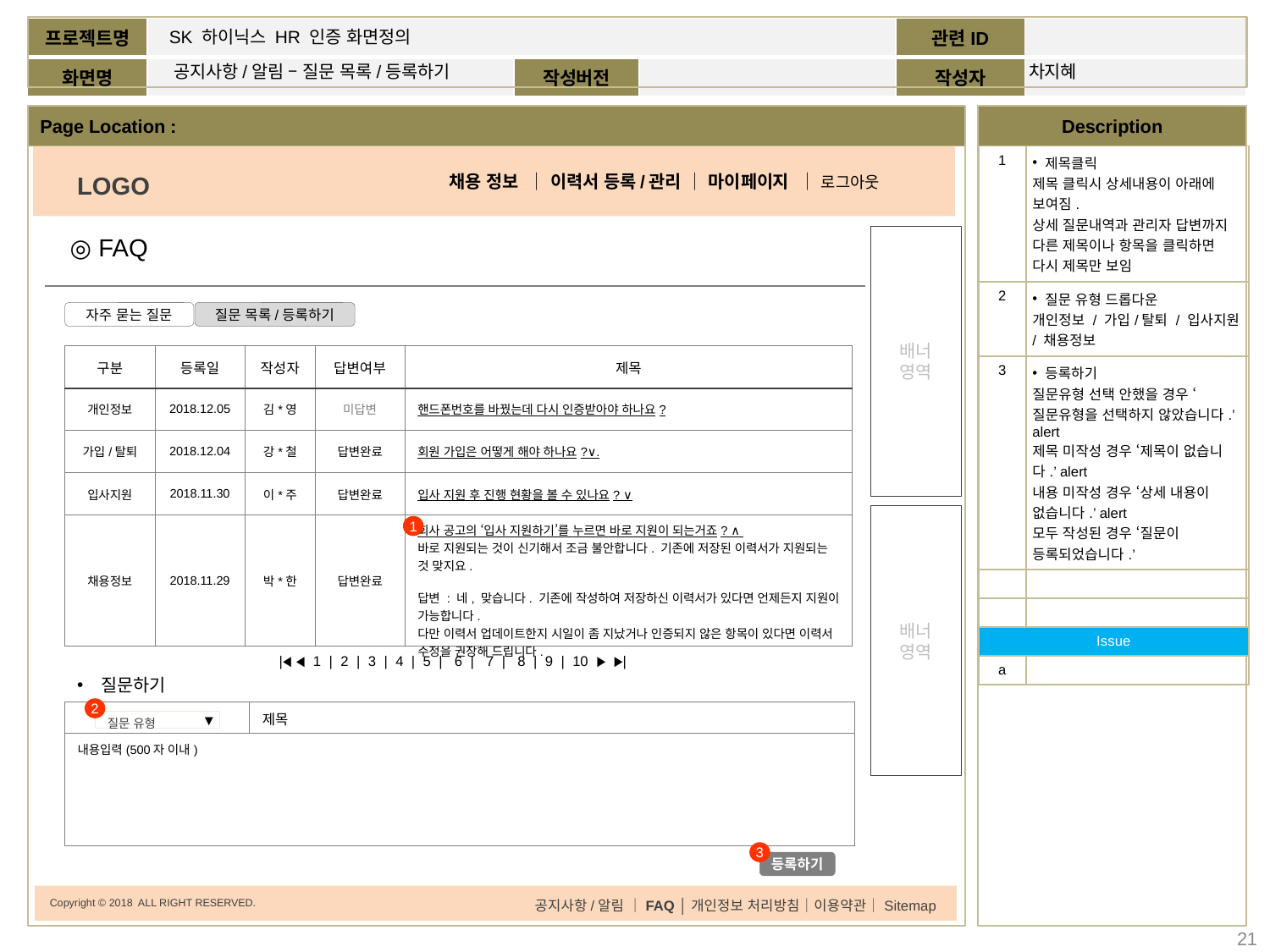

SK 하이닉스 HR 인증 화면정의
공지사항/알림 – 질문 목록/등록하기
차지혜
| 1 | 제목클릭 제목 클릭시 상세내용이 아래에 보여짐. 상세 질문내역과 관리자 답변까지 다른 제목이나 항목을 클릭하면 다시 제목만 보임 |
| --- | --- |
| 2 | 질문 유형 드롭다운 개인정보 / 가입/탈퇴 / 입사지원 / 채용정보 |
| 3 | 등록하기 질문유형 선택 안했을 경우 ‘질문유형을 선택하지 않았습니다.’ alert 제목 미작성 경우 ‘제목이 없습니다.’ alert 내용 미작성 경우 ‘상세 내용이 없습니다.’ alert 모두 작성된 경우 ‘질문이 등록되었습니다.’ |
|  |  |
|  |  |
| Issue |  |
| a |  |

LOGO
채용 정보  │ 이력서 등록/관리 │ 마이페이지  │ 로그아웃
◎ FAQ
배너
영역
자주 묻는 질문
질문 목록/등록하기
| 구분 | 등록일 | 작성자 | 답변여부 | 제목 |
| --- | --- | --- | --- | --- |
| 개인정보 | 2018.12.05 | 김\*영 | 미답변 | 핸드폰번호를 바꿨는데 다시 인증받아야 하나요? |
| 가입/탈퇴 | 2018.12.04 | 강\*철 | 답변완료 | 회원 가입은 어떻게 해야 하나요?∨. |
| 입사지원 | 2018.11.30 | 이\*주 | 답변완료 | 입사 지원 후 진행 현황을 볼 수 있나요? ∨ |
| 채용정보 | 2018.11.29 | 박\*한 | 답변완료 | 회사 공고의 ‘입사 지원하기’를 누르면 바로 지원이 되는거죠? ∧ 바로 지원되는 것이 신기해서 조금 불안합니다. 기존에 저장된 이력서가 지원되는 것 맞지요. 답변 : 네, 맞습니다. 기존에 작성하여 저장하신 이력서가 있다면 언제든지 지원이 가능합니다. 다만 이력서 업데이트한지 시일이 좀 지났거나 인증되지 않은 항목이 있다면 이력서 수정을 권장해 드립니다. |
배너
영역
1
 |◀ ◀  1  |  2  |  3  |  4  |  5  |   6  |   7  |   8  |  9  |  10  ▶  ▶|
질문하기
2
질문 유형
▼
|  | 제목 |
| --- | --- |
| 내용입력(500자 이내) |  |
3
등록하기

Copyright © 2018  ALL RIGHT RESERVED.
공지사항/알림 │FAQ │개인정보 처리방침│이용약관│Sitemap
21